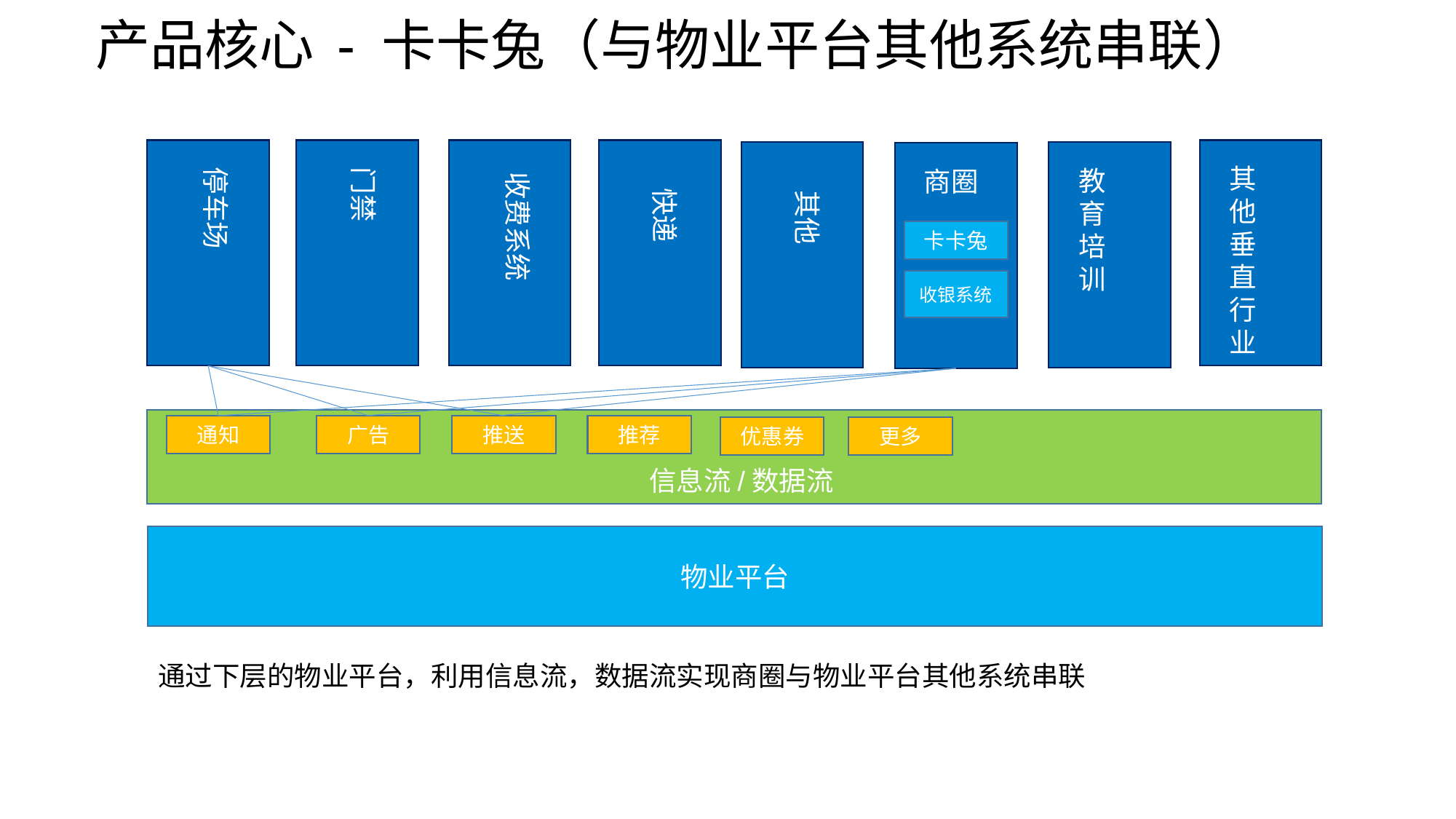

# 产品核心 - 卡卡兔（与物业平台其他系统串联）

停车场
门禁
其他垂直行业
教育培训
商圈
收费系统
快递
其他
卡卡兔
收银系统

通知
广告
推送
推荐
优惠券
更多
信息流/数据流
物业平台
通过下层的物业平台，利用信息流，数据流实现商圈与物业平台其他系统串联